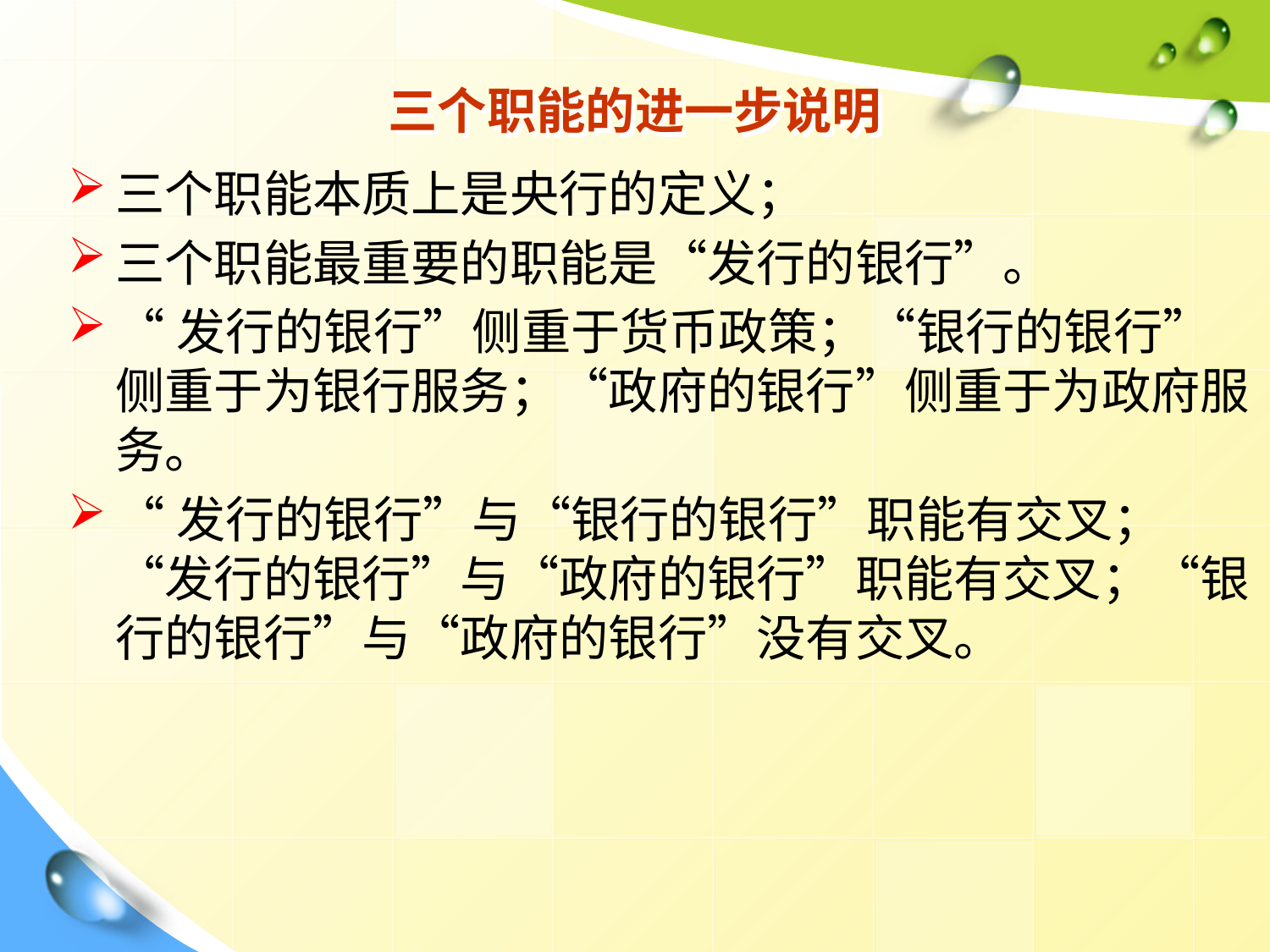

# 三个职能的进一步说明
三个职能本质上是央行的定义；
三个职能最重要的职能是“发行的银行”。
“发行的银行”侧重于货币政策；“银行的银行”侧重于为银行服务；“政府的银行”侧重于为政府服务。
“发行的银行”与“银行的银行”职能有交叉；“发行的银行”与“政府的银行”职能有交叉；“银行的银行”与“政府的银行”没有交叉。